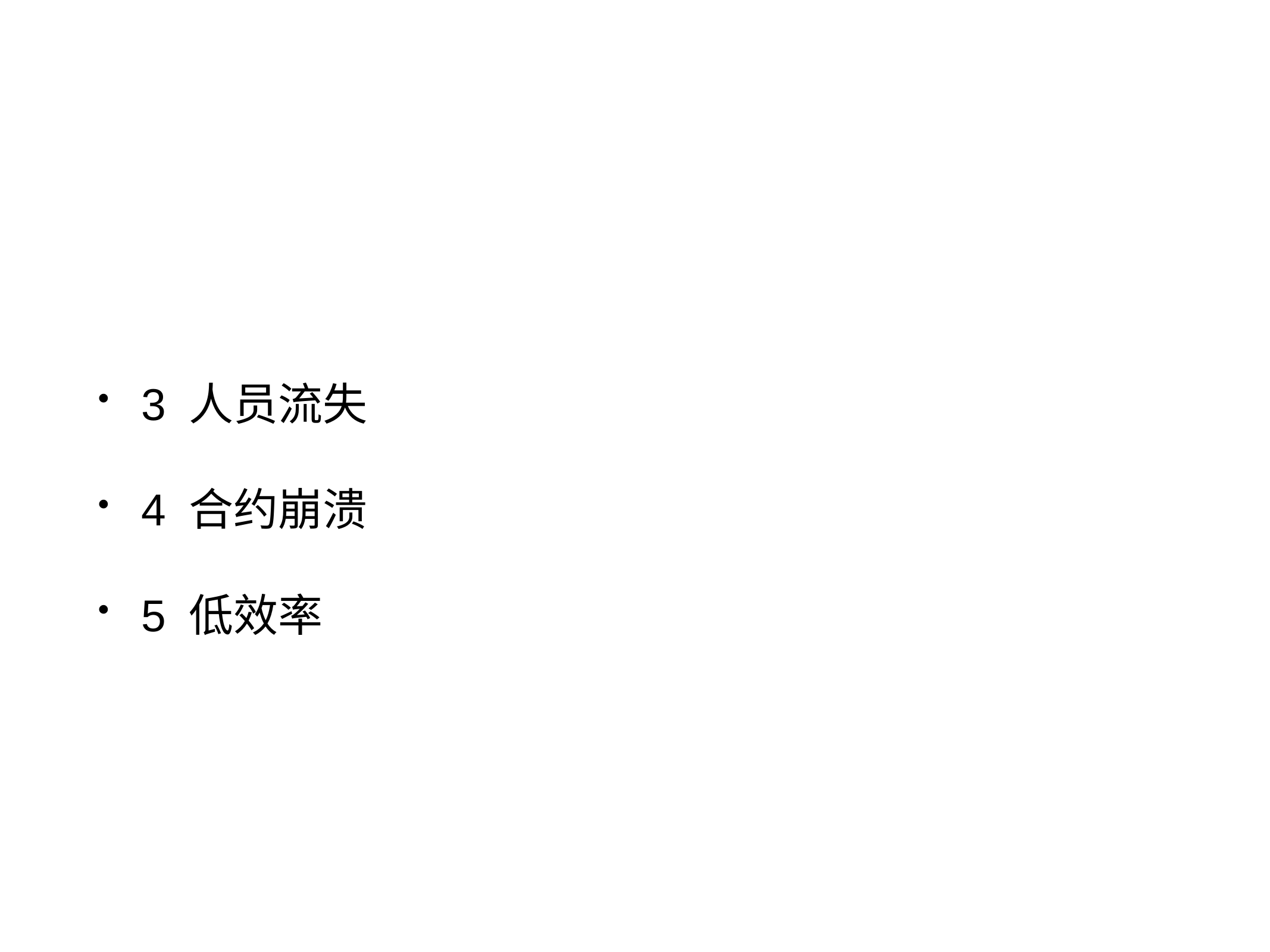

#
3 人员流失
4 合约崩溃
5 低效率